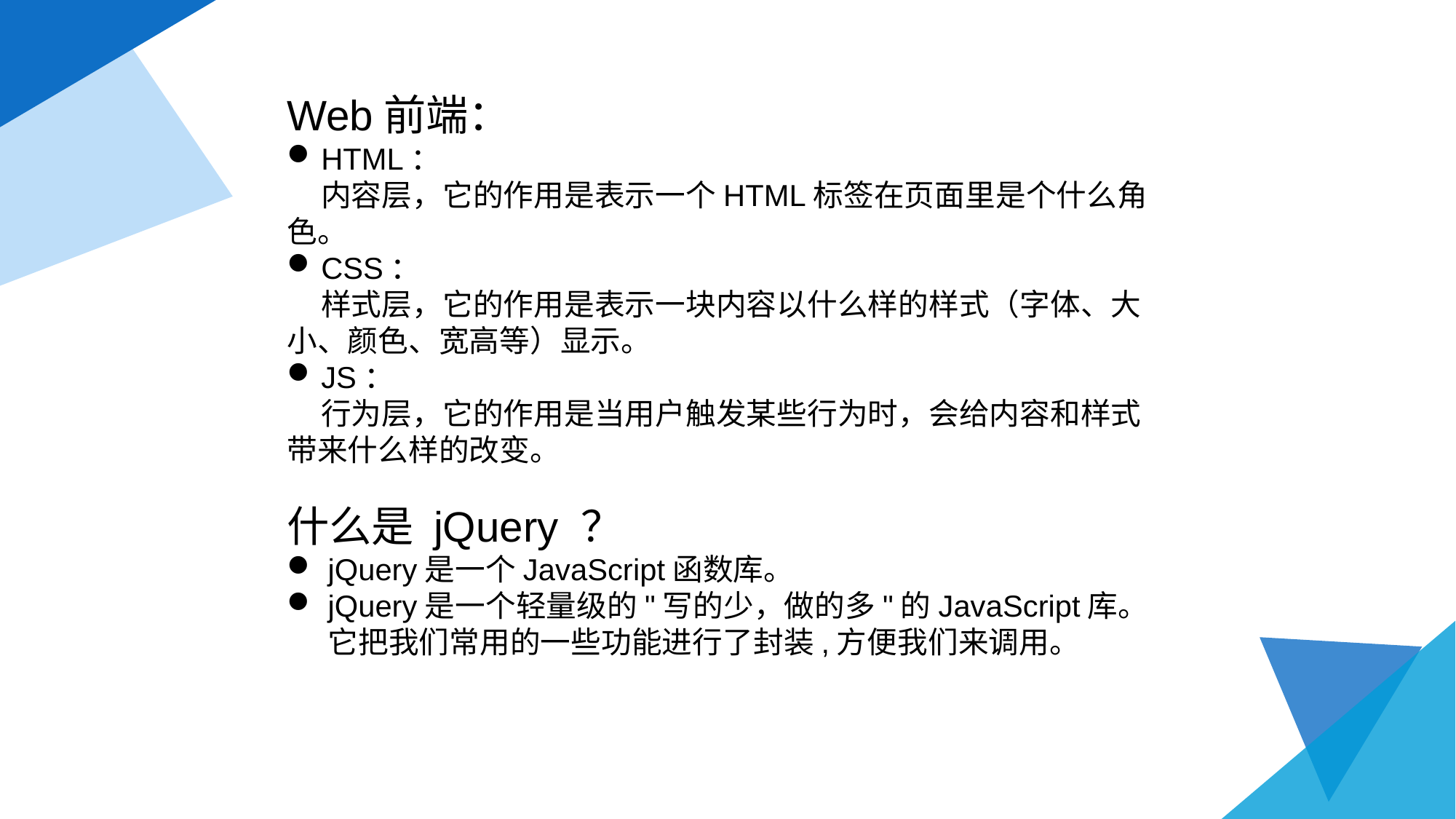

Web前端：
HTML：
    内容层，它的作用是表示一个HTML标签在页面里是个什么角色。
CSS：
    样式层，它的作用是表示一块内容以什么样的样式（字体、大小、颜色、宽高等）显示。
JS：
    行为层，它的作用是当用户触发某些行为时，会给内容和样式带来什么样的改变。
什么是 jQuery ？
jQuery是一个JavaScript函数库。
jQuery是一个轻量级的"写的少，做的多"的JavaScript库。它把我们常用的一些功能进行了封装,方便我们来调用。